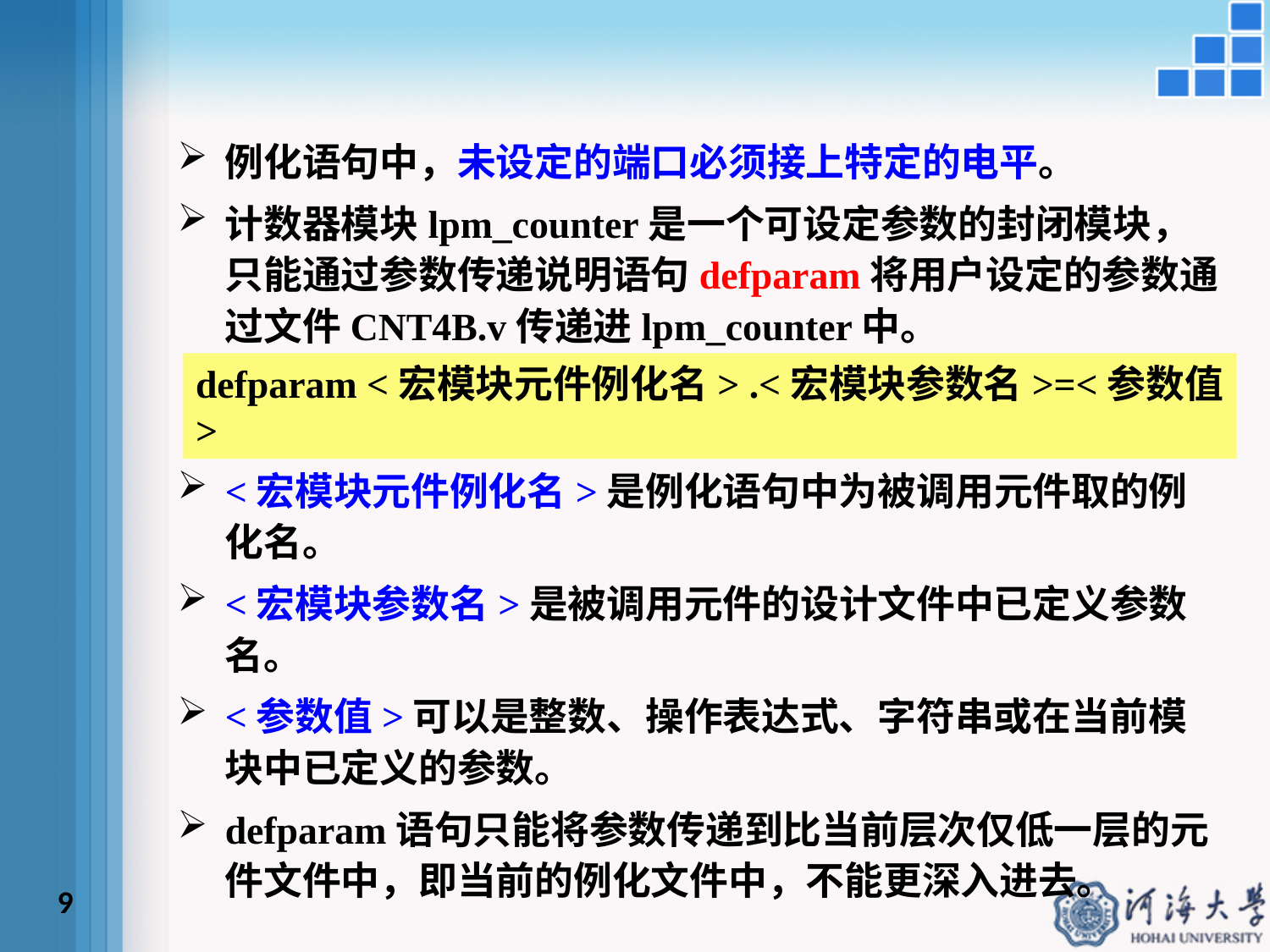

例化语句中，未设定的端口必须接上特定的电平。
计数器模块lpm_counter是一个可设定参数的封闭模块，只能通过参数传递说明语句defparam将用户设定的参数通过文件CNT4B.v传递进lpm_counter中。
defparam <宏模块元件例化名> .<宏模块参数名>=<参数值>
<宏模块元件例化名>是例化语句中为被调用元件取的例化名。
<宏模块参数名>是被调用元件的设计文件中已定义参数名。
<参数值>可以是整数、操作表达式、字符串或在当前模块中已定义的参数。
defparam语句只能将参数传递到比当前层次仅低一层的元件文件中，即当前的例化文件中，不能更深入进去。
9